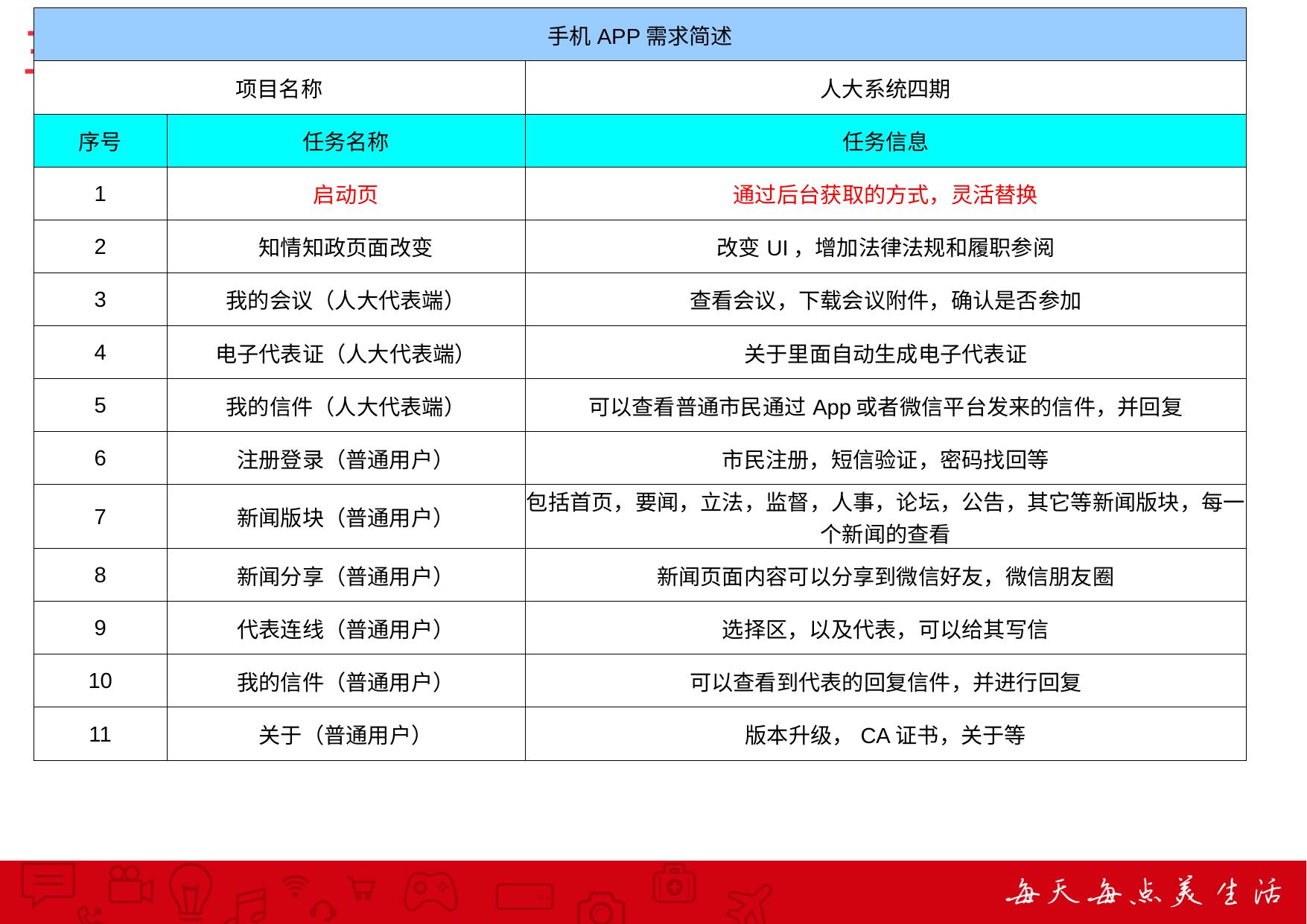

主要功能列表
| 手机APP需求简述 |  |  |
| --- | --- | --- |
| 项目名称 |  | 人大系统四期 |
| 序号 | 任务名称 | 任务信息 |
| 1 | 启动页 | 通过后台获取的方式，灵活替换 |
| 2 | 知情知政页面改变 | 改变UI，增加法律法规和履职参阅 |
| 3 | 我的会议（人大代表端） | 查看会议，下载会议附件，确认是否参加 |
| 4 | 电子代表证（人大代表端） | 关于里面自动生成电子代表证 |
| 5 | 我的信件（人大代表端） | 可以查看普通市民通过App或者微信平台发来的信件，并回复 |
| 6 | 注册登录（普通用户） | 市民注册，短信验证，密码找回等 |
| 7 | 新闻版块（普通用户） | 包括首页，要闻，立法，监督，人事，论坛，公告，其它等新闻版块，每一个新闻的查看 |
| 8 | 新闻分享（普通用户） | 新闻页面内容可以分享到微信好友，微信朋友圈 |
| 9 | 代表连线（普通用户） | 选择区，以及代表，可以给其写信 |
| 10 | 我的信件（普通用户） | 可以查看到代表的回复信件，并进行回复 |
| 11 | 关于（普通用户） | 版本升级，CA证书，关于等 |